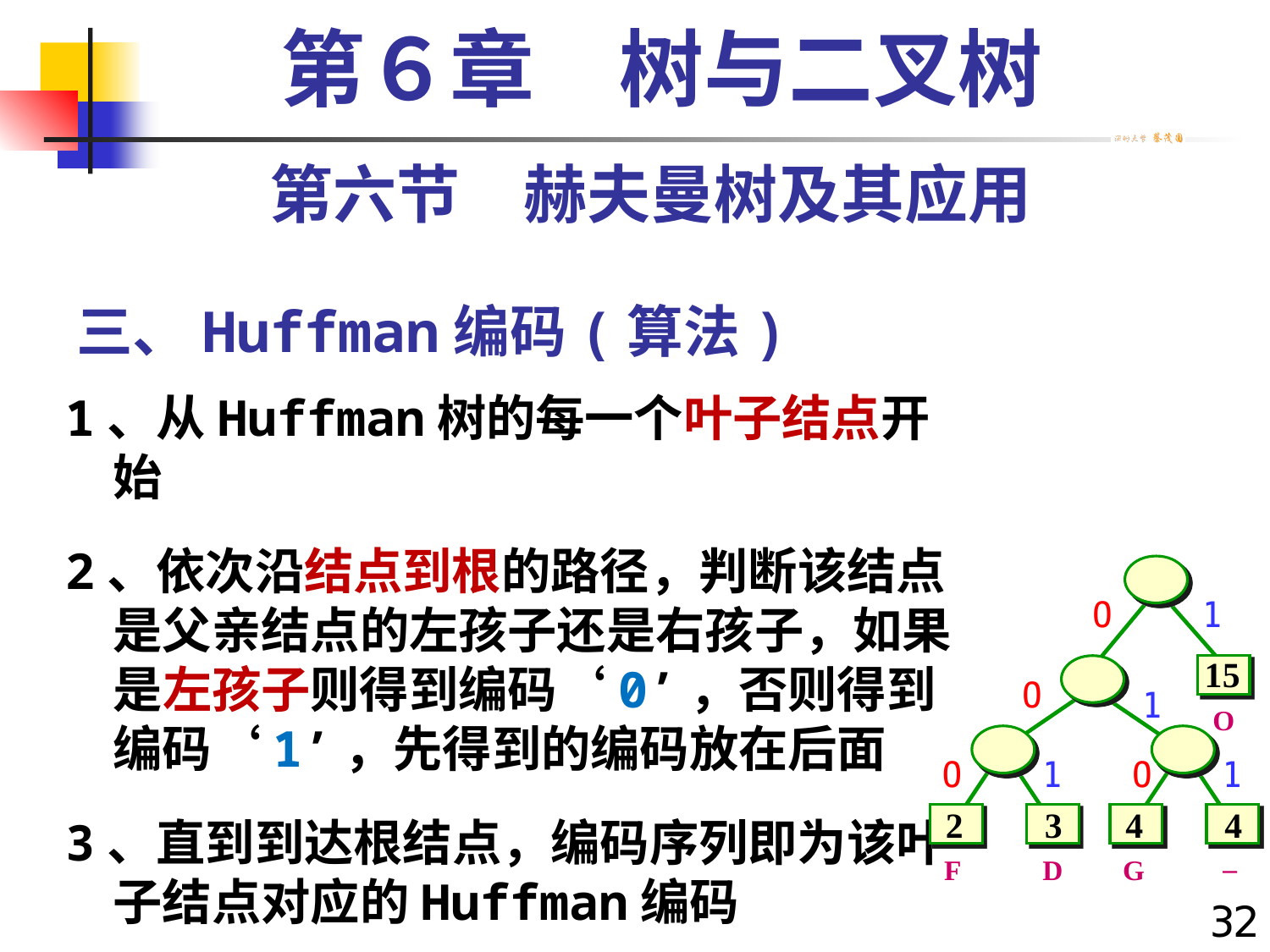

第６章　树与二叉树
第六节　赫夫曼树及其应用
# 三、Huffman编码(算法)
1、从Huffman树的每一个叶子结点开始
2、依次沿结点到根的路径，判断该结点是父亲结点的左孩子还是右孩子，如果是左孩子则得到编码‘0’，否则得到编码‘1’，先得到的编码放在后面
3、直到到达根结点，编码序列即为该叶子结点对应的Huffman编码

15

2
3
4
4

0
1
0
1
0
1
0
1
O
_
F
D
G
32